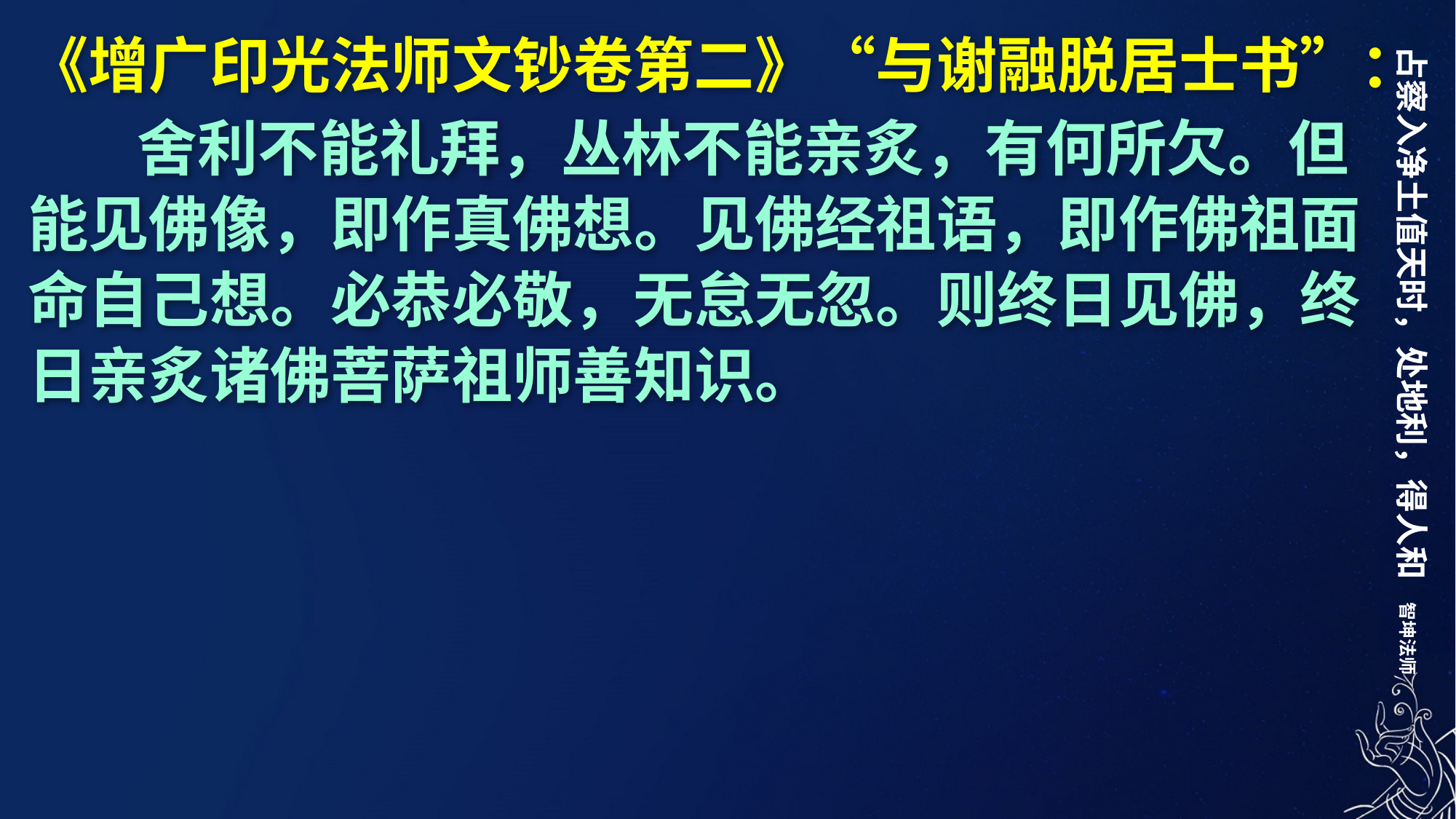

《增广印光法师文钞卷第二》“与谢融脱居士书”：
	舍利不能礼拜，丛林不能亲炙，有何所欠。但能见佛像，即作真佛想。见佛经祖语，即作佛祖面命自己想。必恭必敬，无怠无忽。则终日见佛，终日亲炙诸佛菩萨祖师善知识。